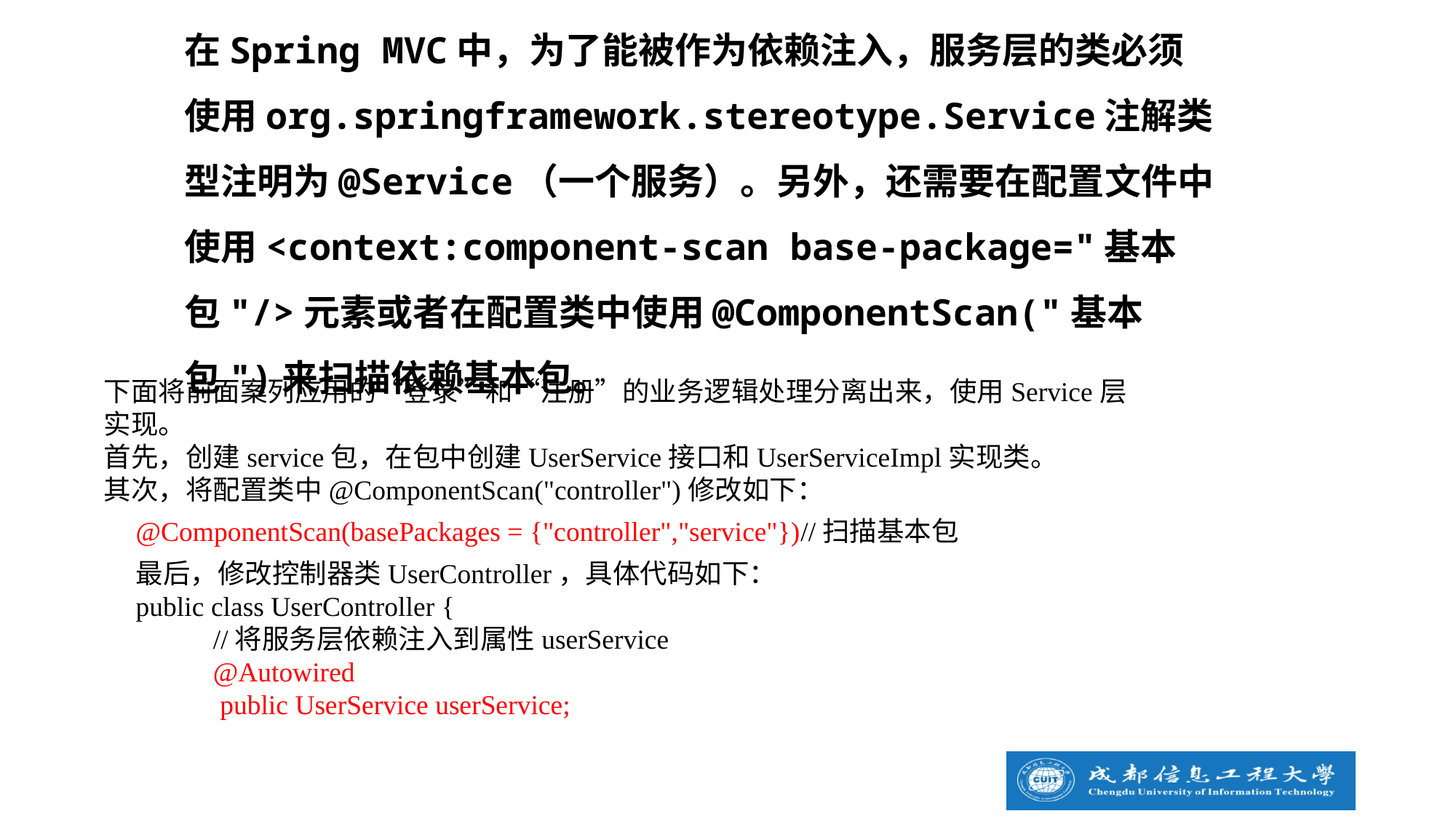

在Spring MVC中，为了能被作为依赖注入，服务层的类必须使用org.springframework.stereotype.Service注解类型注明为@Service（一个服务）。另外，还需要在配置文件中使用<context:component-scan base-package="基本包"/>元素或者在配置类中使用@ComponentScan("基本包")来扫描依赖基本包。
下面将前面案列应用的“登录”和“注册”的业务逻辑处理分离出来，使用Service层实现。
首先，创建service包，在包中创建UserService接口和UserServiceImpl实现类。
其次，将配置类中@ComponentScan("controller")修改如下：
@ComponentScan(basePackages = {"controller","service"})//扫描基本包
最后，修改控制器类UserController，具体代码如下：
public class UserController {
	//将服务层依赖注入到属性userService
	@Autowired
	 public UserService userService;